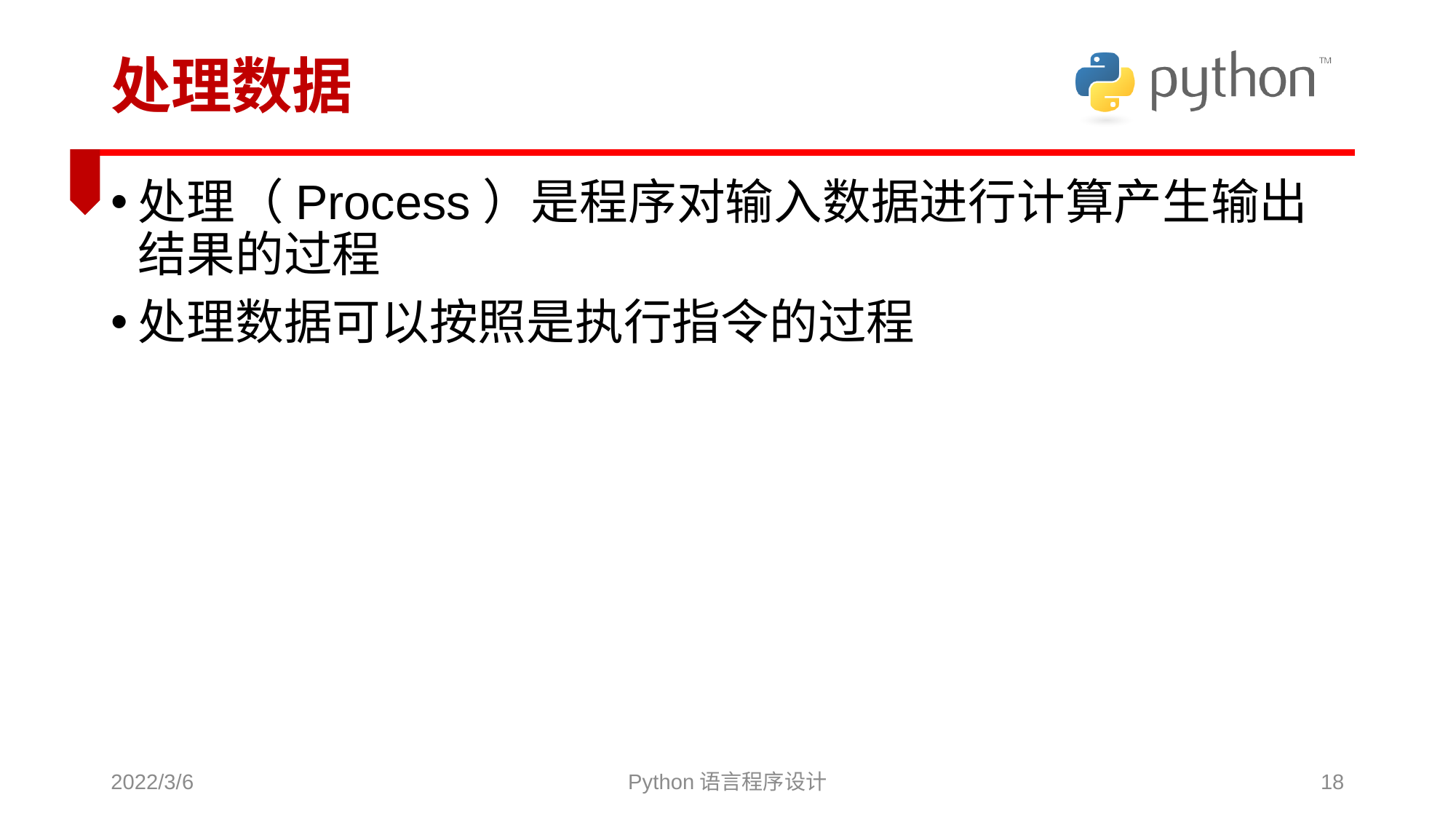

# 处理数据
处理（Process）是程序对输入数据进行计算产生输出结果的过程
处理数据可以按照是执行指令的过程
2022/3/6
Python语言程序设计
18